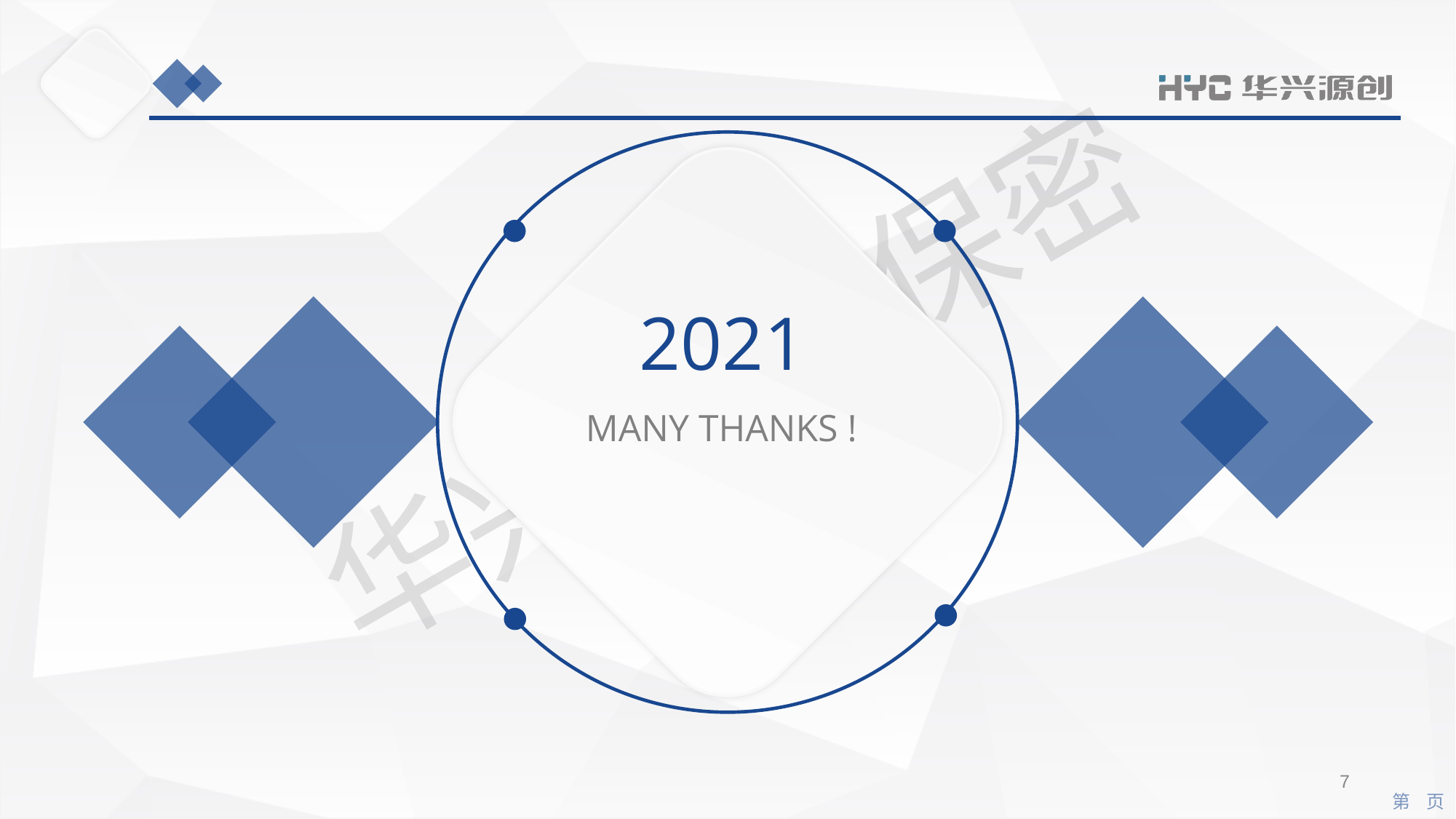

华兴源创 保密
2021

 MANY THANKS !
7